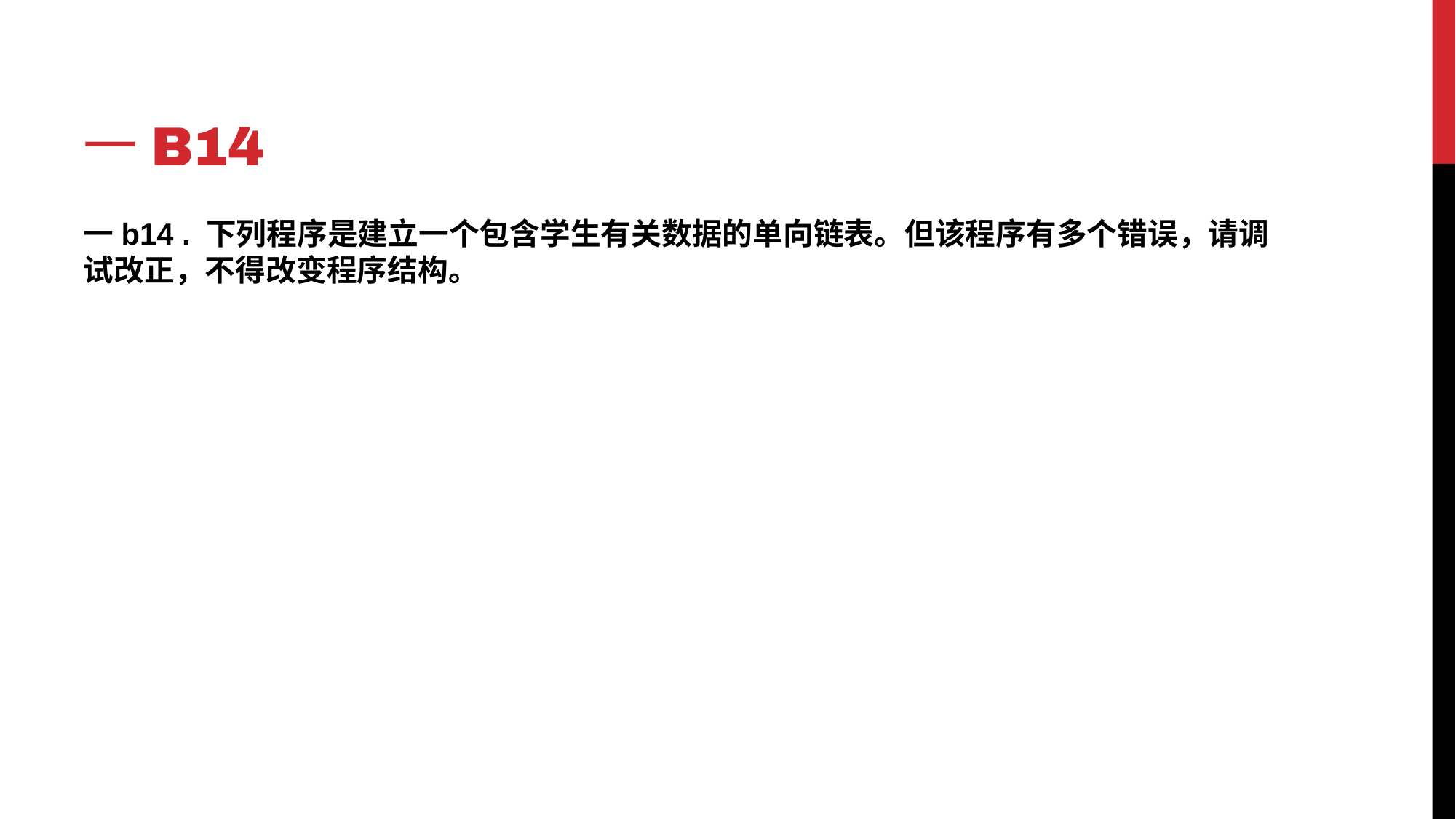

# 一b14
一b14 . 下列程序是建立一个包含学生有关数据的单向链表。但该程序有多个错误，请调试改正，不得改变程序结构。